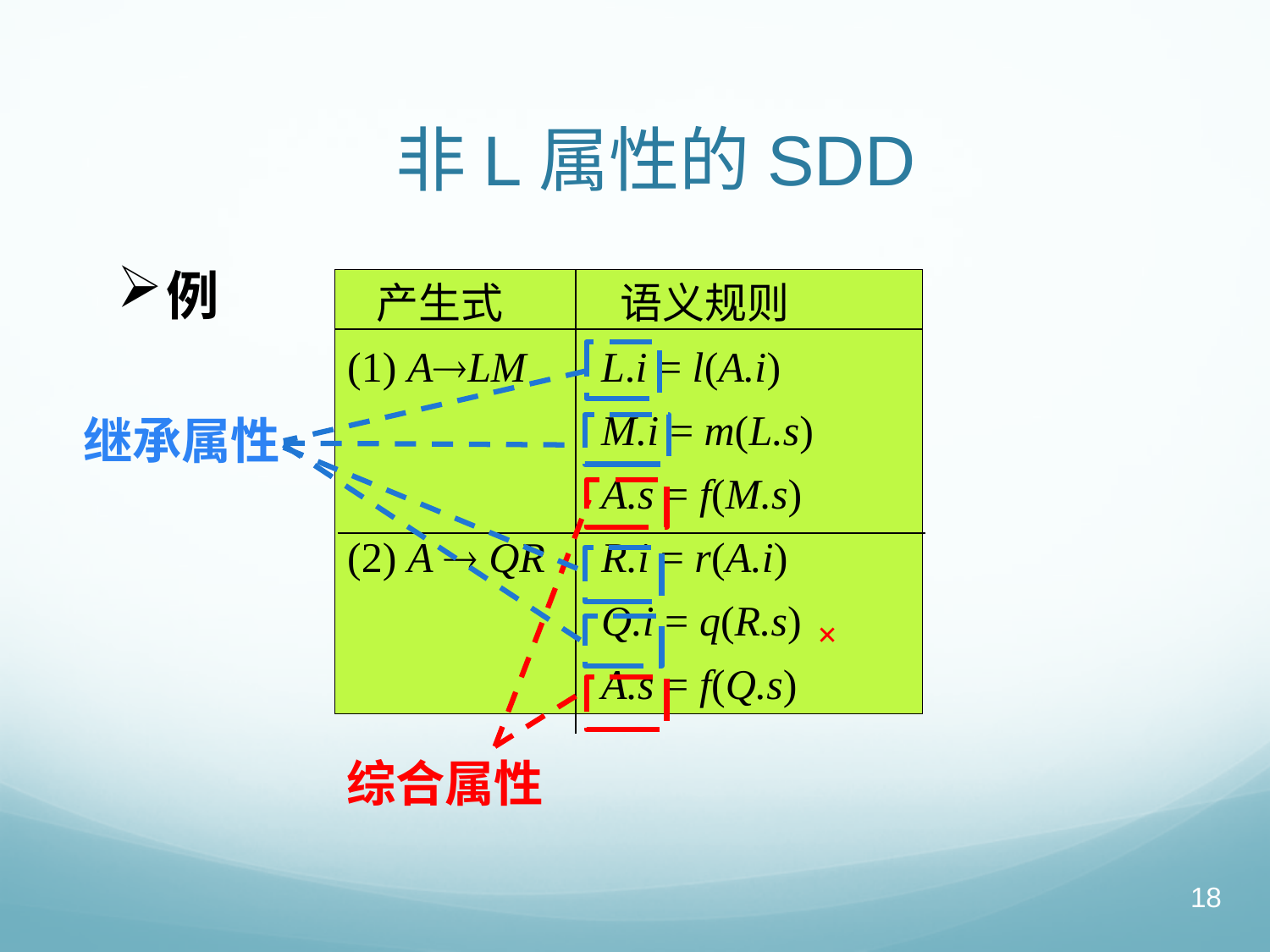

# 非L属性的SDD
例
  产生式	  语义规则
(1) A→LM	L.i = l(A.i)
		M.i = m(L.s)
		A.s = f(M.s)
(2) A → QR	R.i = r(A.i)
		Q.i = q(R.s)
		A.s = f(Q.s)

继承属性

综合属性
×
18